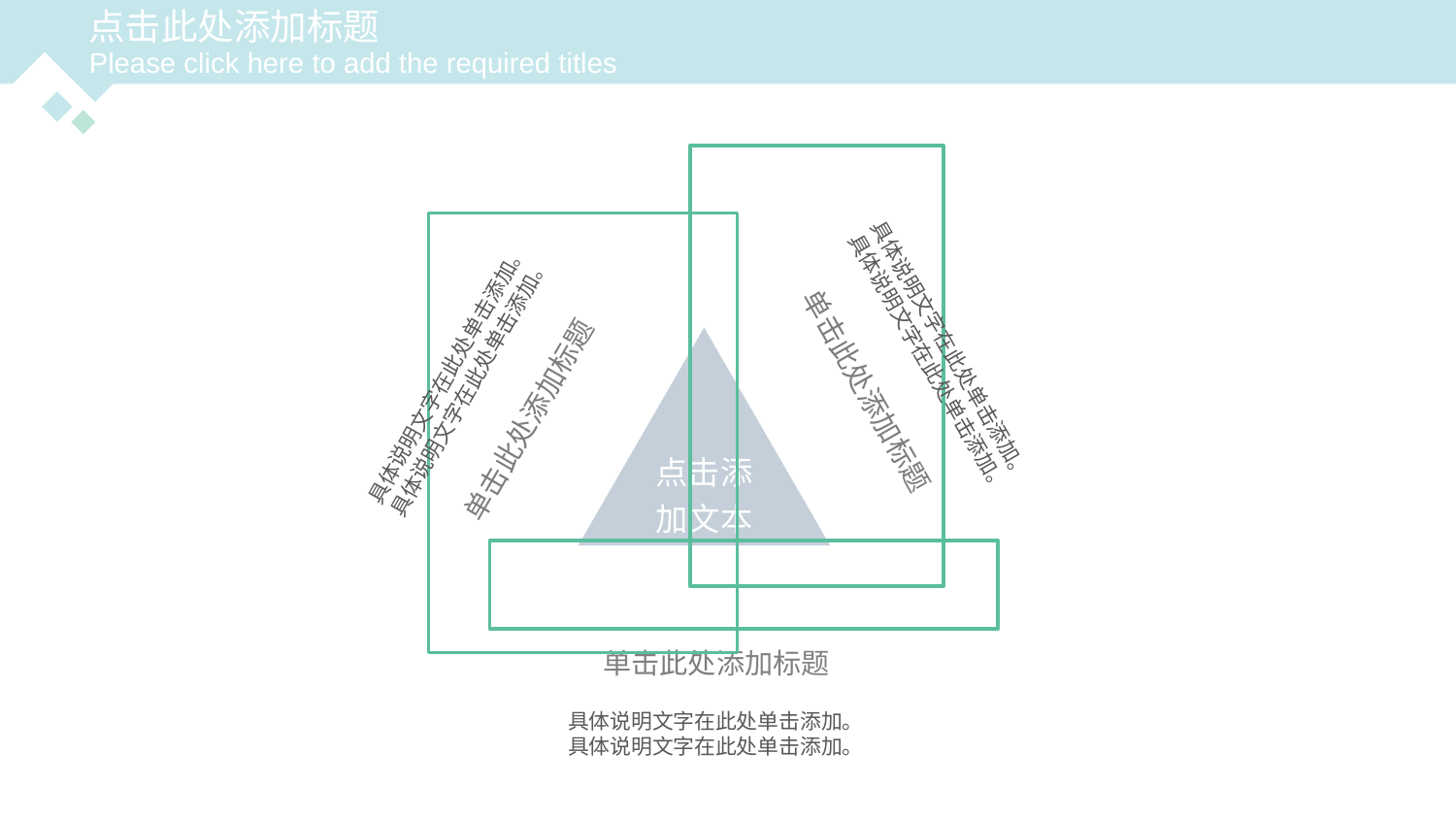

点击此处添加标题
Please click here to add the required titles

具体说明文字在此处单击添加。
具体说明文字在此处单击添加。
点击添加文本
具体说明文字在此处单击添加。
具体说明文字在此处单击添加。
单击此处添加标题
单击此处添加标题

单击此处添加标题
具体说明文字在此处单击添加。
具体说明文字在此处单击添加。